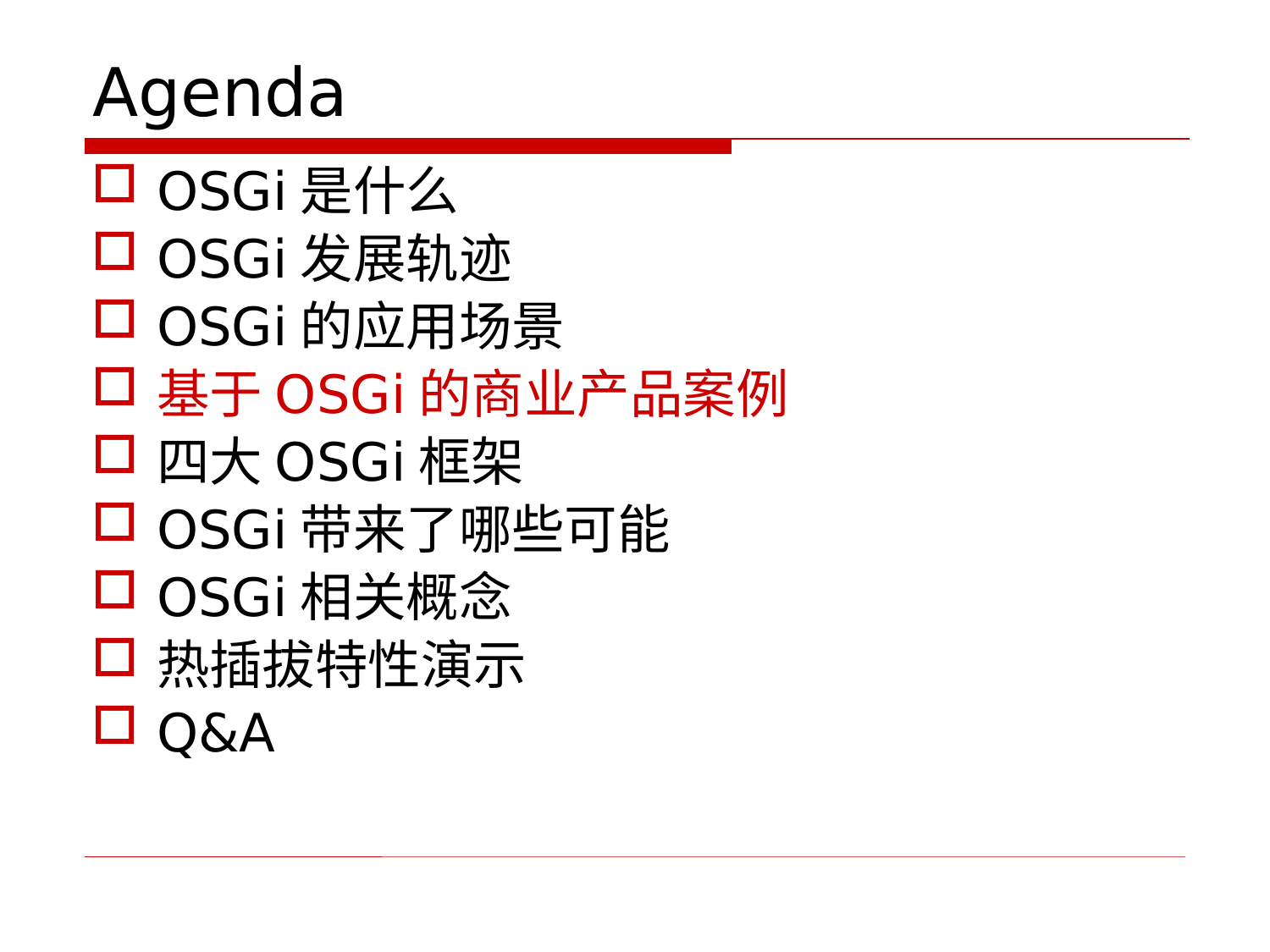

# Agenda
OSGi是什么
OSGi发展轨迹
OSGi的应用场景
基于OSGi的商业产品案例
四大OSGi框架
OSGi带来了哪些可能
OSGi相关概念
热插拔特性演示
Q&A